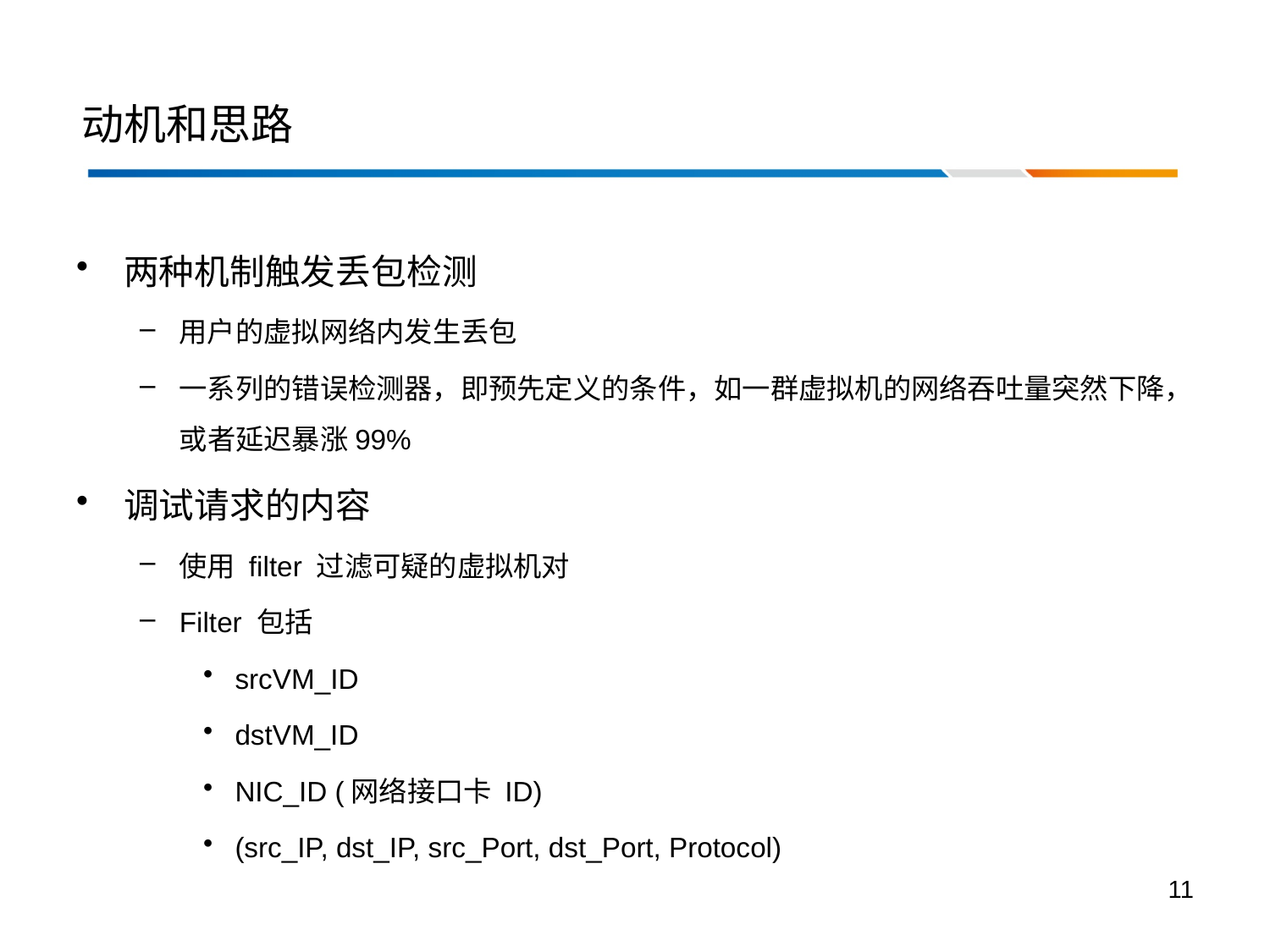

# 动机和思路
两种机制触发丢包检测
用户的虚拟网络内发生丢包
一系列的错误检测器，即预先定义的条件，如一群虚拟机的网络吞吐量突然下降，或者延迟暴涨99%
调试请求的内容
使用 filter 过滤可疑的虚拟机对
Filter 包括
srcVM_ID
dstVM_ID
NIC_ID (网络接口卡 ID)
(src_IP, dst_IP, src_Port, dst_Port, Protocol)
11